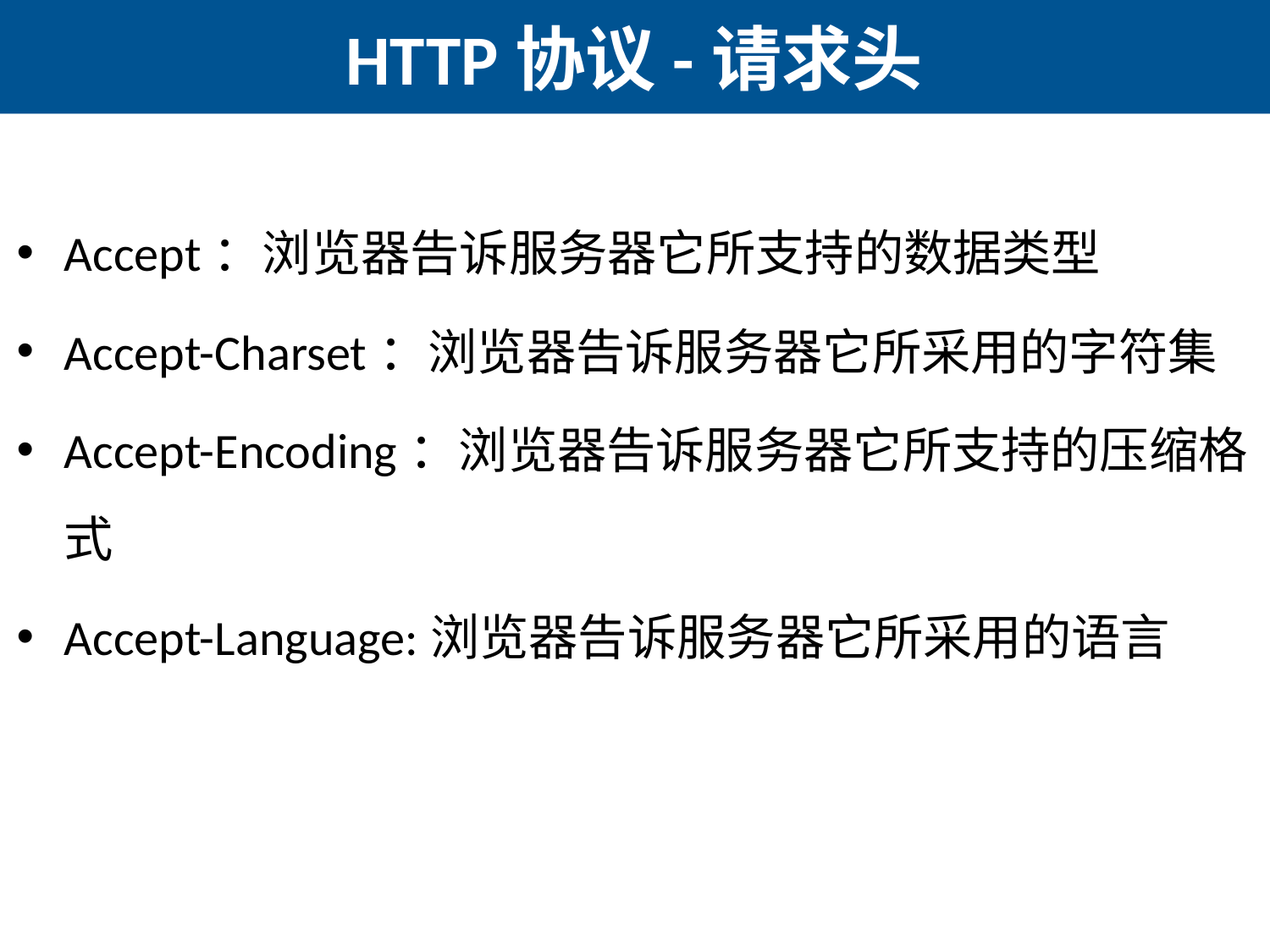

# HTTP协议-请求头
Accept：浏览器告诉服务器它所支持的数据类型
Accept-Charset：浏览器告诉服务器它所采用的字符集
Accept-Encoding：浏览器告诉服务器它所支持的压缩格式
Accept-Language:浏览器告诉服务器它所采用的语言